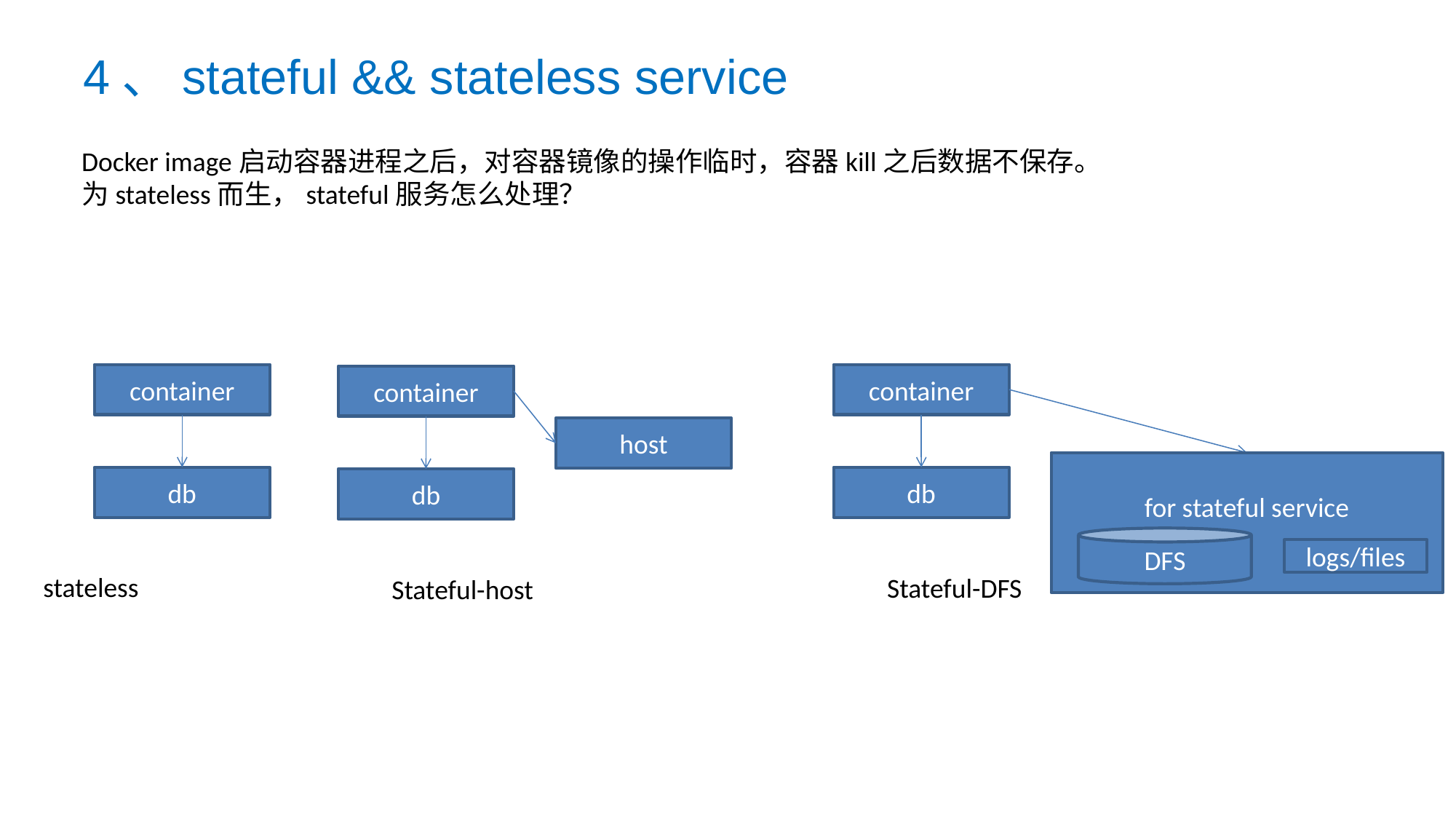

# 4、stateful && stateless service
Docker image启动容器进程之后，对容器镜像的操作临时，容器kill之后数据不保存。
为stateless而生，stateful服务怎么处理？

container
container
container
host
for stateful service

db
db
db
DFS
logs/files
stateless
Stateful-DFS
Stateful-host